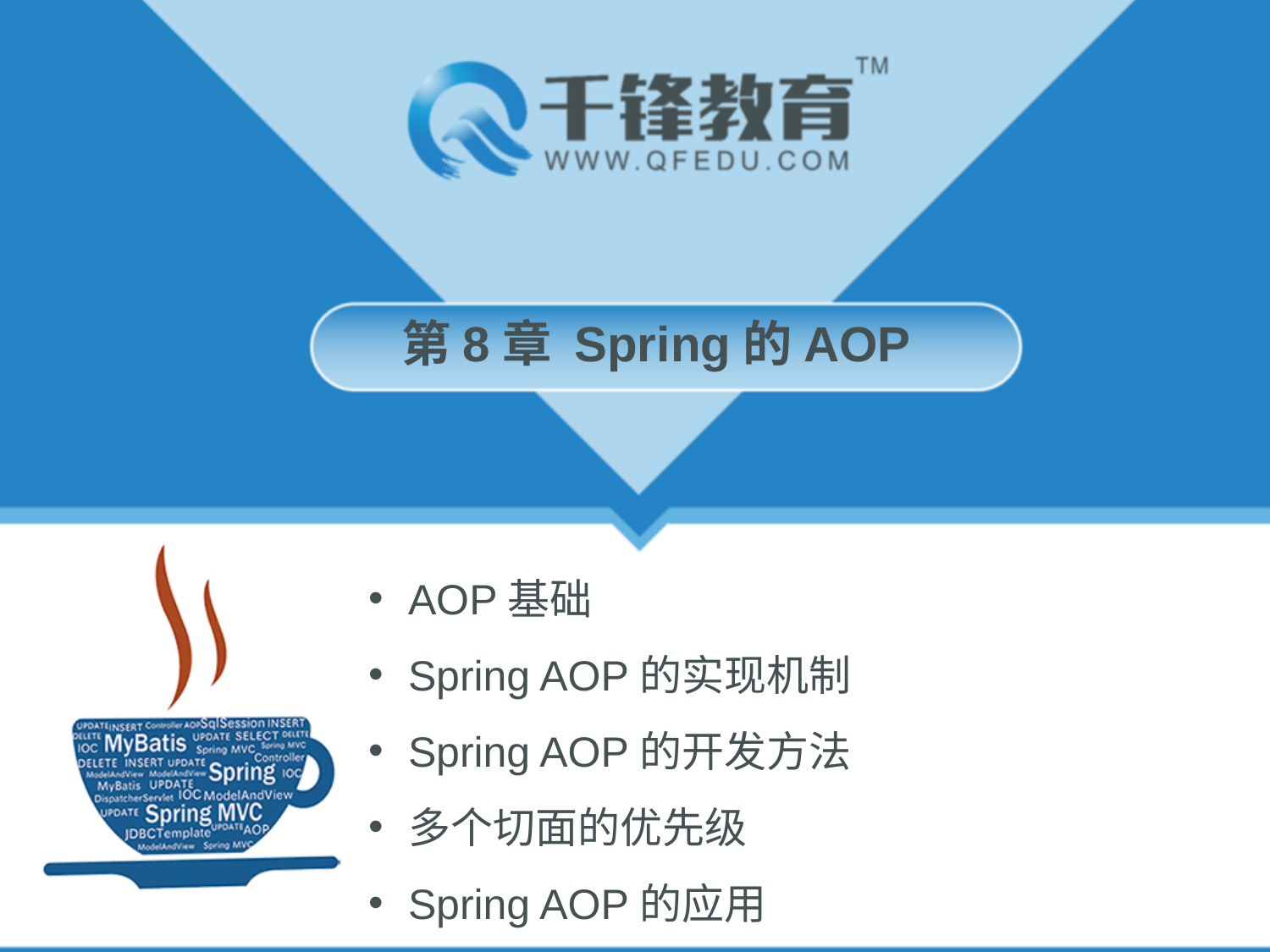

第8章 Spring的AOP
AOP基础
Spring AOP的实现机制
Spring AOP的开发方法
多个切面的优先级
Spring AOP的应用